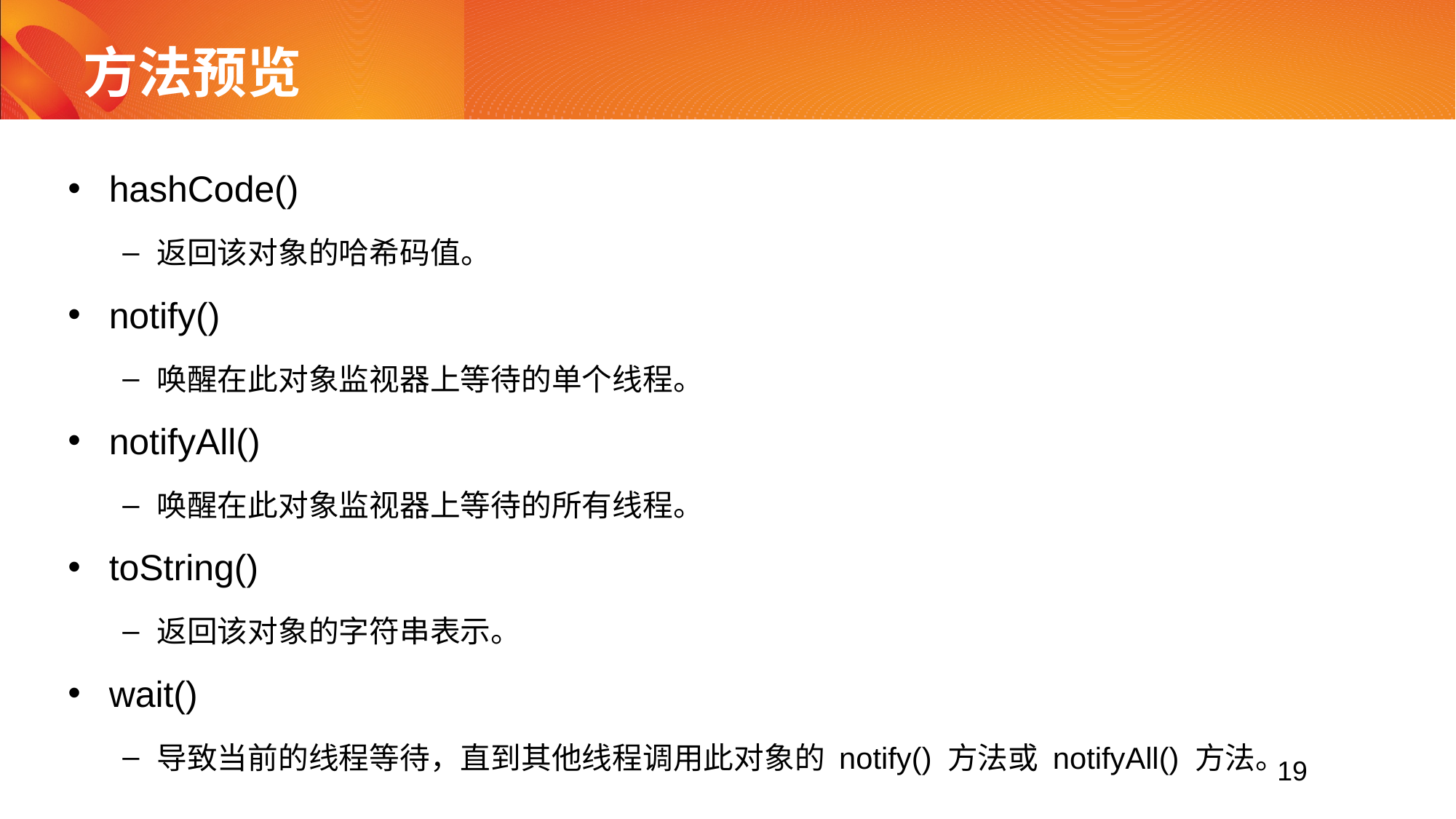

# 方法预览
hashCode()
返回该对象的哈希码值。
notify()
唤醒在此对象监视器上等待的单个线程。
notifyAll()
唤醒在此对象监视器上等待的所有线程。
toString()
返回该对象的字符串表示。
wait()
导致当前的线程等待，直到其他线程调用此对象的 notify() 方法或 notifyAll() 方法。